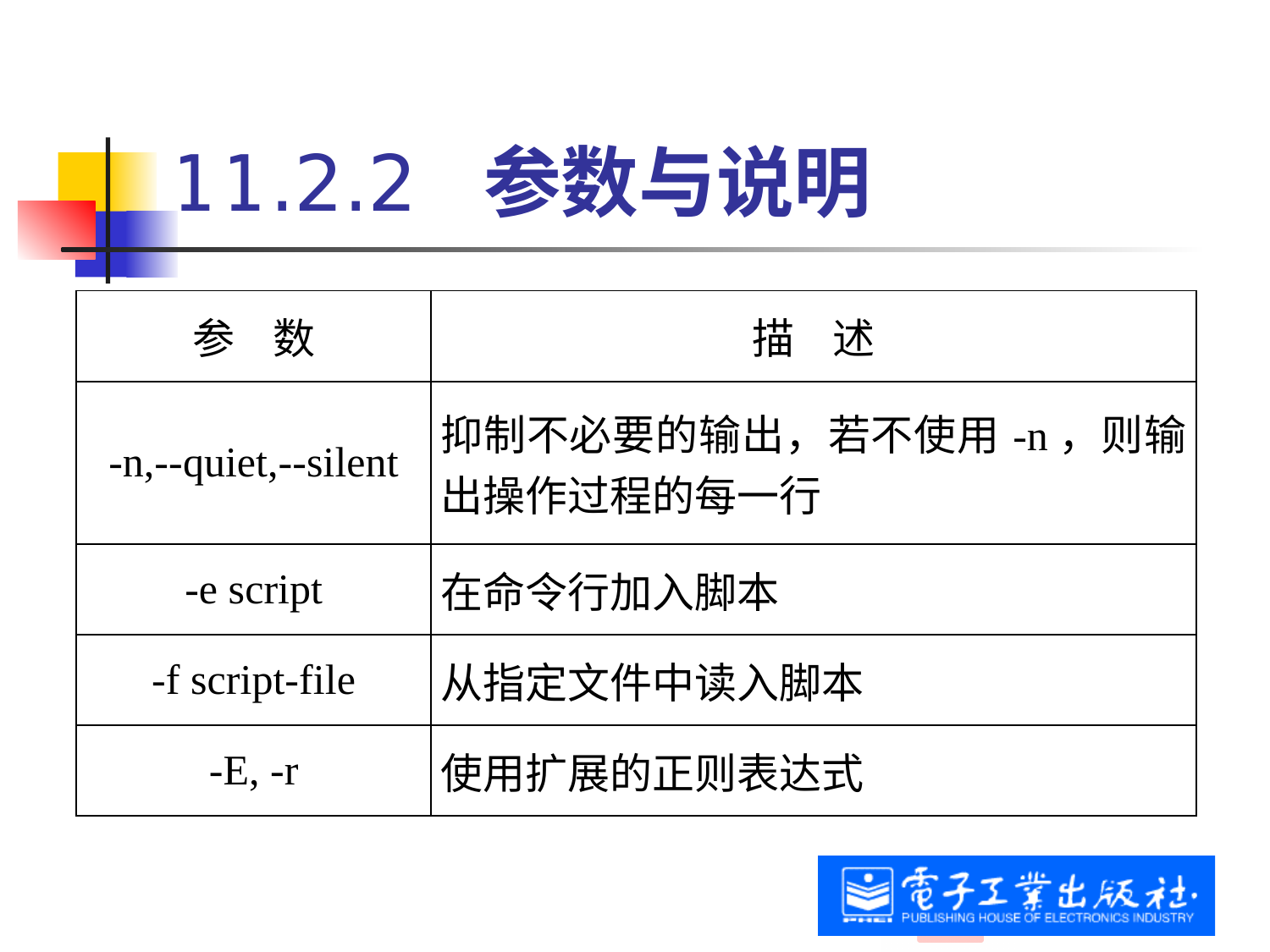

# 11.2.2  参数与说明
| 参 数 | 描 述 |
| --- | --- |
| -n,--quiet,--silent | 抑制不必要的输出，若不使用-n，则输出操作过程的每一行 |
| -e script | 在命令行加入脚本 |
| -f script-file | 从指定文件中读入脚本 |
| -E, -r | 使用扩展的正则表达式 |